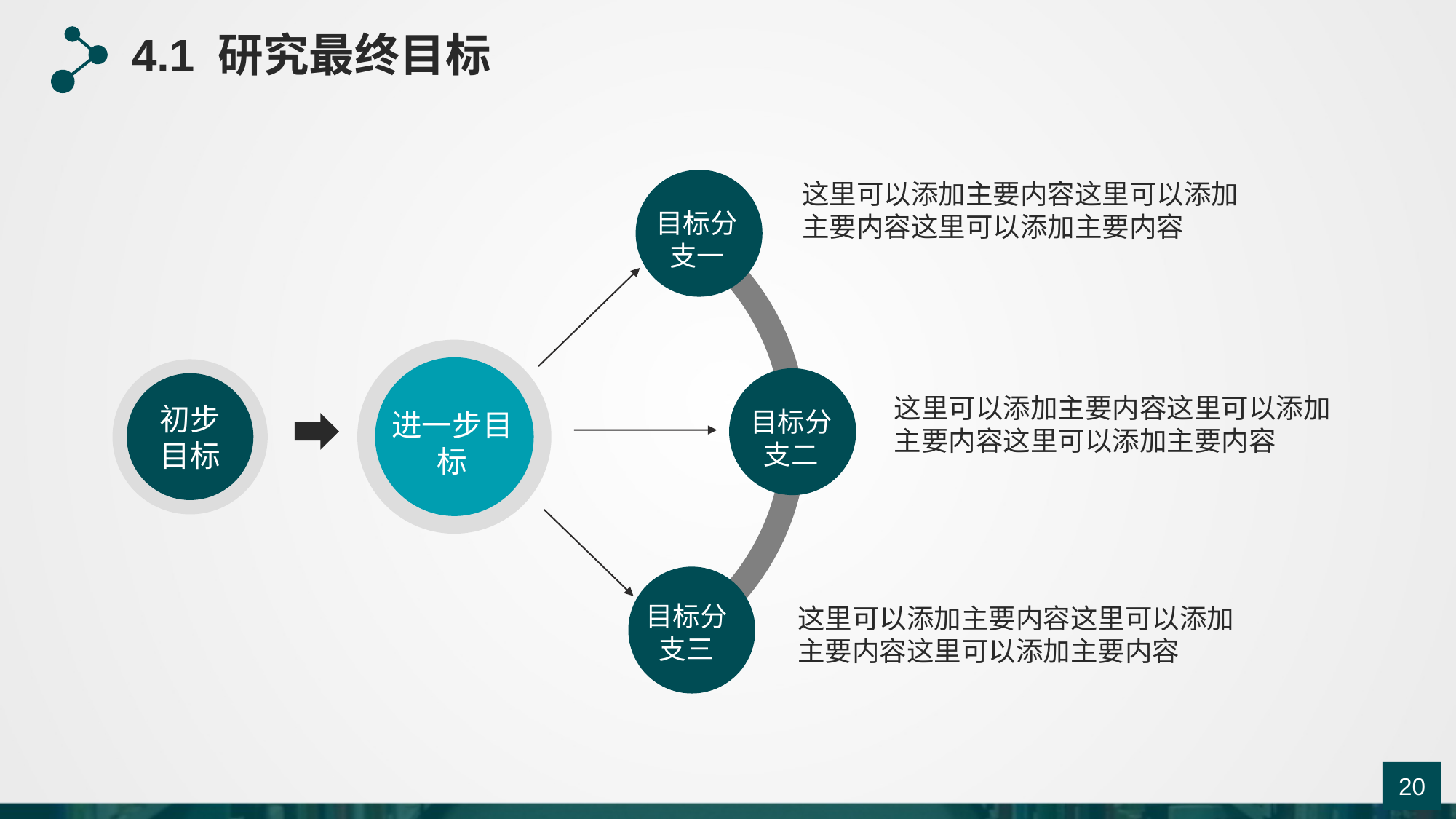

4.1 研究最终目标

这里可以添加主要内容这里可以添加主要内容这里可以添加主要内容
目标分支一

这里可以添加主要内容这里可以添加主要内容这里可以添加主要内容
初步目标
目标分支二
进一步目标

目标分支三
这里可以添加主要内容这里可以添加主要内容这里可以添加主要内容